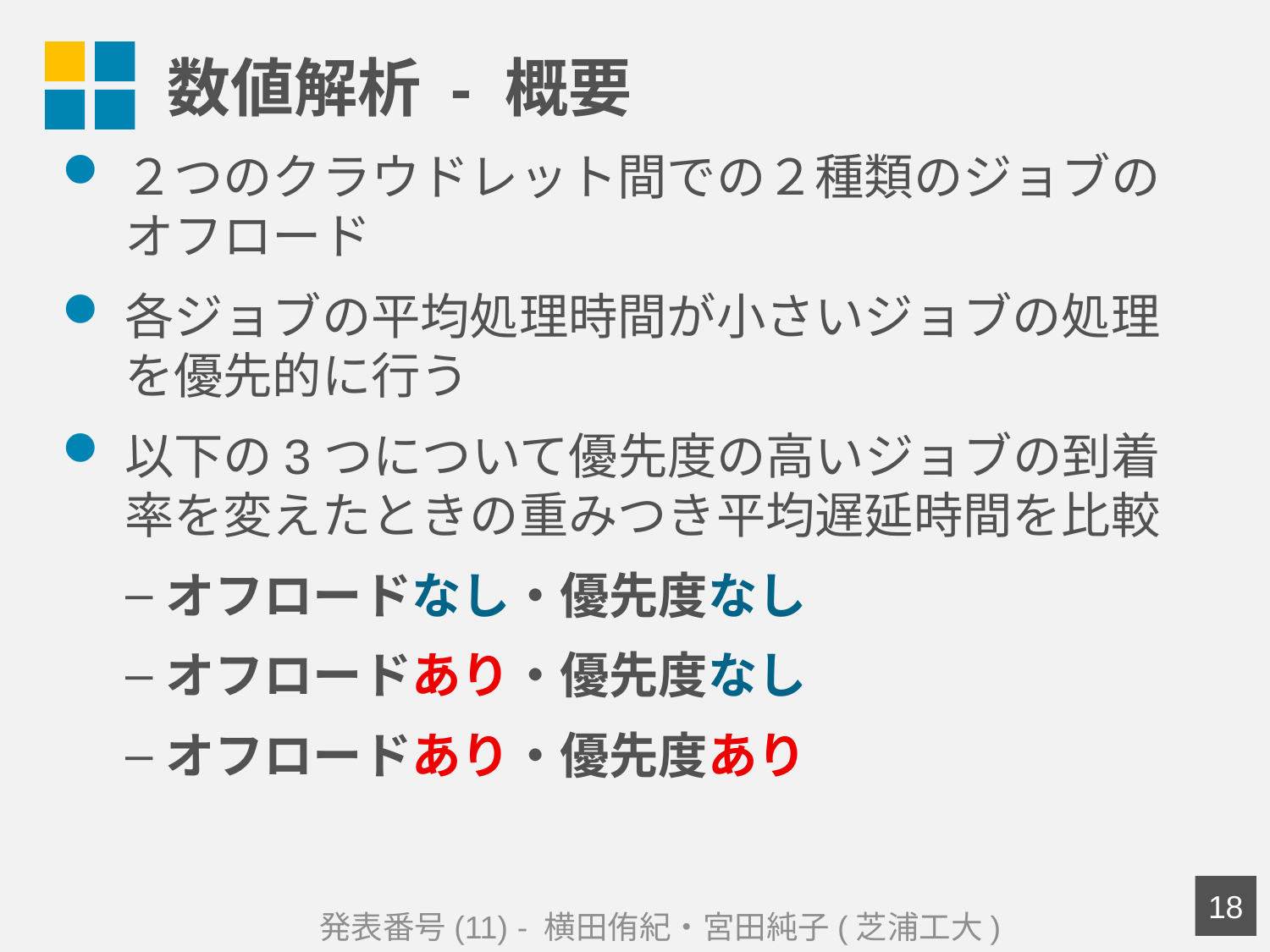

# 数値解析 - 概要
２つのクラウドレット間での２種類のジョブのオフロード
各ジョブの平均処理時間が小さいジョブの処理を優先的に行う
以下の3つについて優先度の高いジョブの到着率を変えたときの重みつき平均遅延時間を比較
オフロードなし・優先度なし
オフロードあり・優先度なし
オフロードあり・優先度あり
18
発表番号(11) - 横田侑紀・宮田純子(芝浦工大)